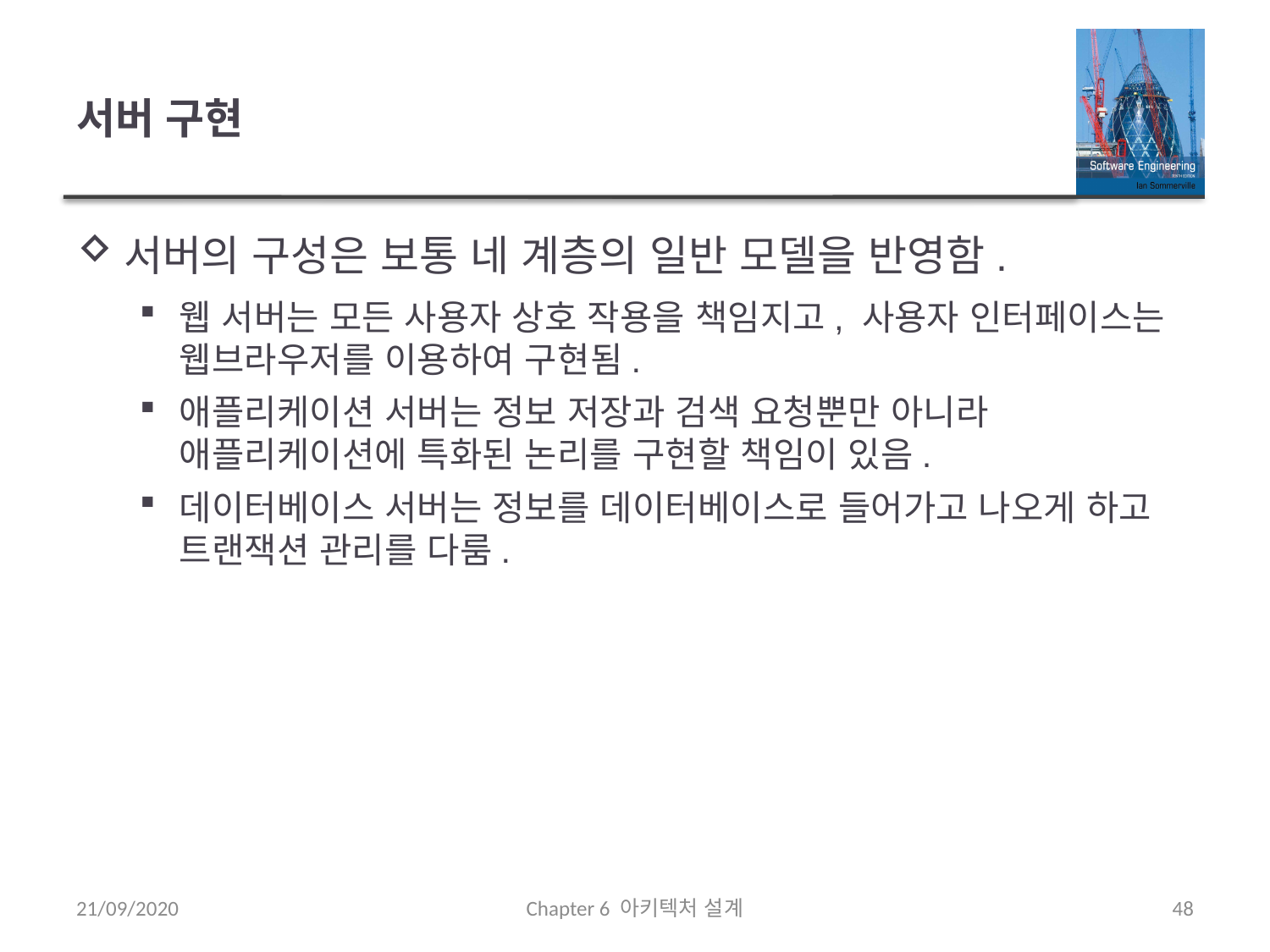

# 서버 구현
서버의 구성은 보통 네 계층의 일반 모델을 반영함.
웹 서버는 모든 사용자 상호 작용을 책임지고, 사용자 인터페이스는 웹브라우저를 이용하여 구현됨.
애플리케이션 서버는 정보 저장과 검색 요청뿐만 아니라 애플리케이션에 특화된 논리를 구현할 책임이 있음.
데이터베이스 서버는 정보를 데이터베이스로 들어가고 나오게 하고 트랜잭션 관리를 다룸.

21/09/2020
Chapter 6 아키텍처 설계
48